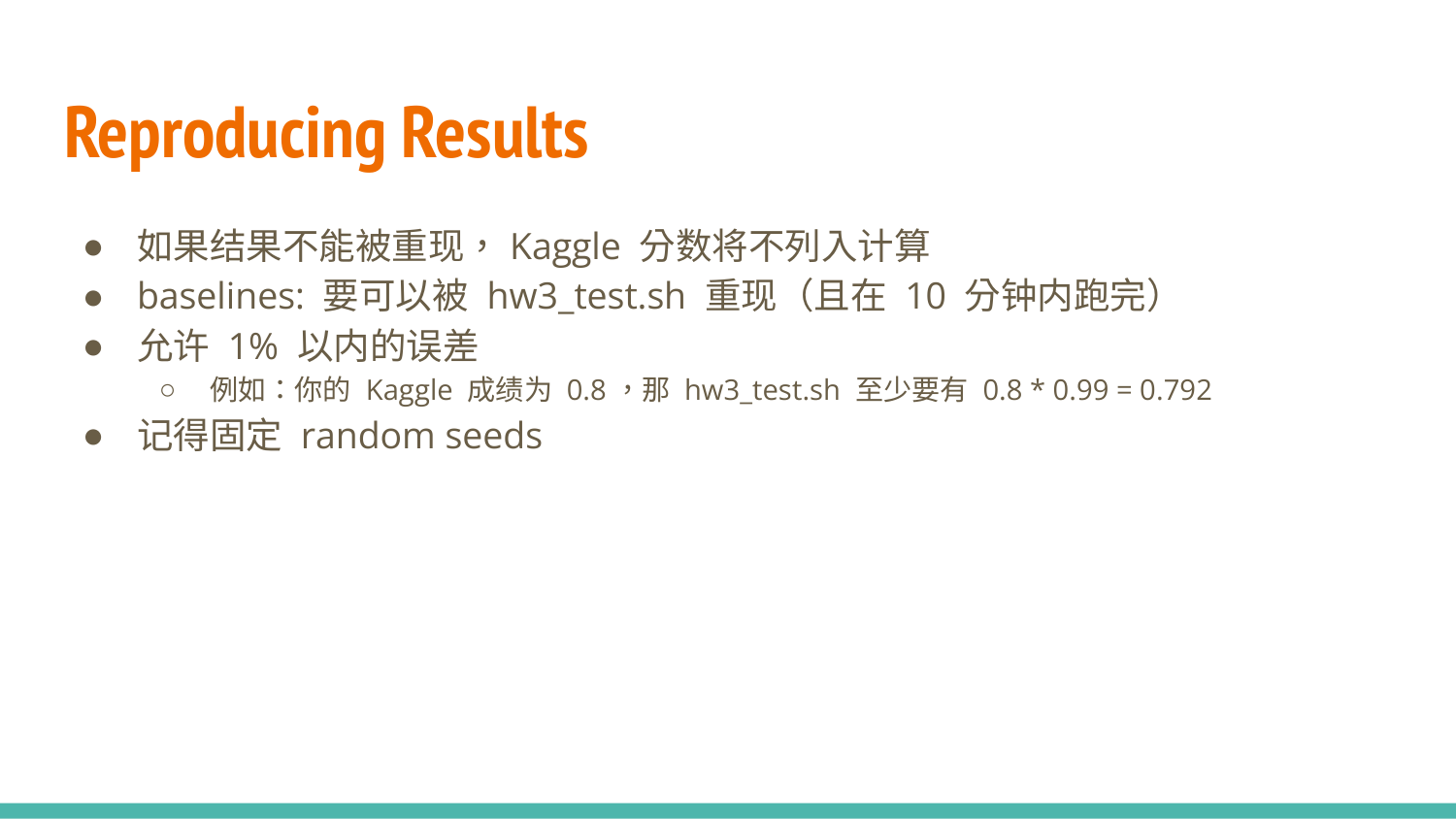

# Reproducing Results
如果结果不能被重现，Kaggle 分数将不列入计算
baselines: 要可以被 hw3_test.sh 重现（且在 10 分钟内跑完）
允许 1% 以内的误差
例如：你的 Kaggle 成绩为 0.8，那 hw3_test.sh 至少要有 0.8 * 0.99 = 0.792
记得固定 random seeds